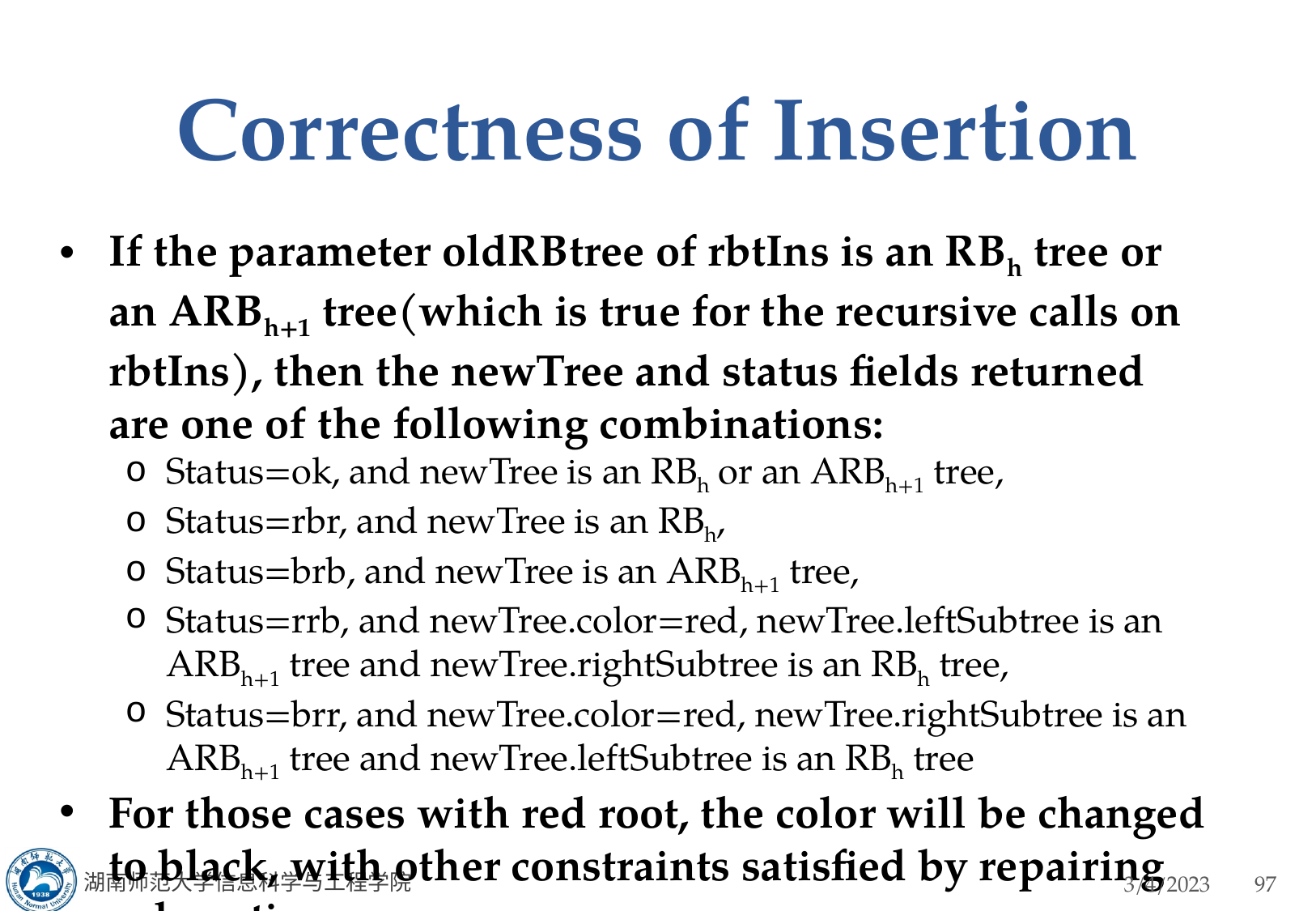

# Correctness of Insertion
If the parameter oldRBtree of rbtIns is an RBh tree or an ARBh+1 tree(which is true for the recursive calls on rbtIns), then the newTree and status fields returned are one of the following combinations:
Status=ok, and newTree is an RBh or an ARBh+1 tree,
Status=rbr, and newTree is an RBh,
Status=brb, and newTree is an ARBh+1 tree,
Status=rrb, and newTree.color=red, newTree.leftSubtree is an ARBh+1 tree and newTree.rightSubtree is an RBh tree,
Status=brr, and newTree.color=red, newTree.rightSubtree is an ARBh+1 tree and newTree.leftSubtree is an RBh tree
For those cases with red root, the color will be changed to black, with other constraints satisfied by repairing subroutines.
湖南师范大学信息科学与工程学院
3/4/2023
97